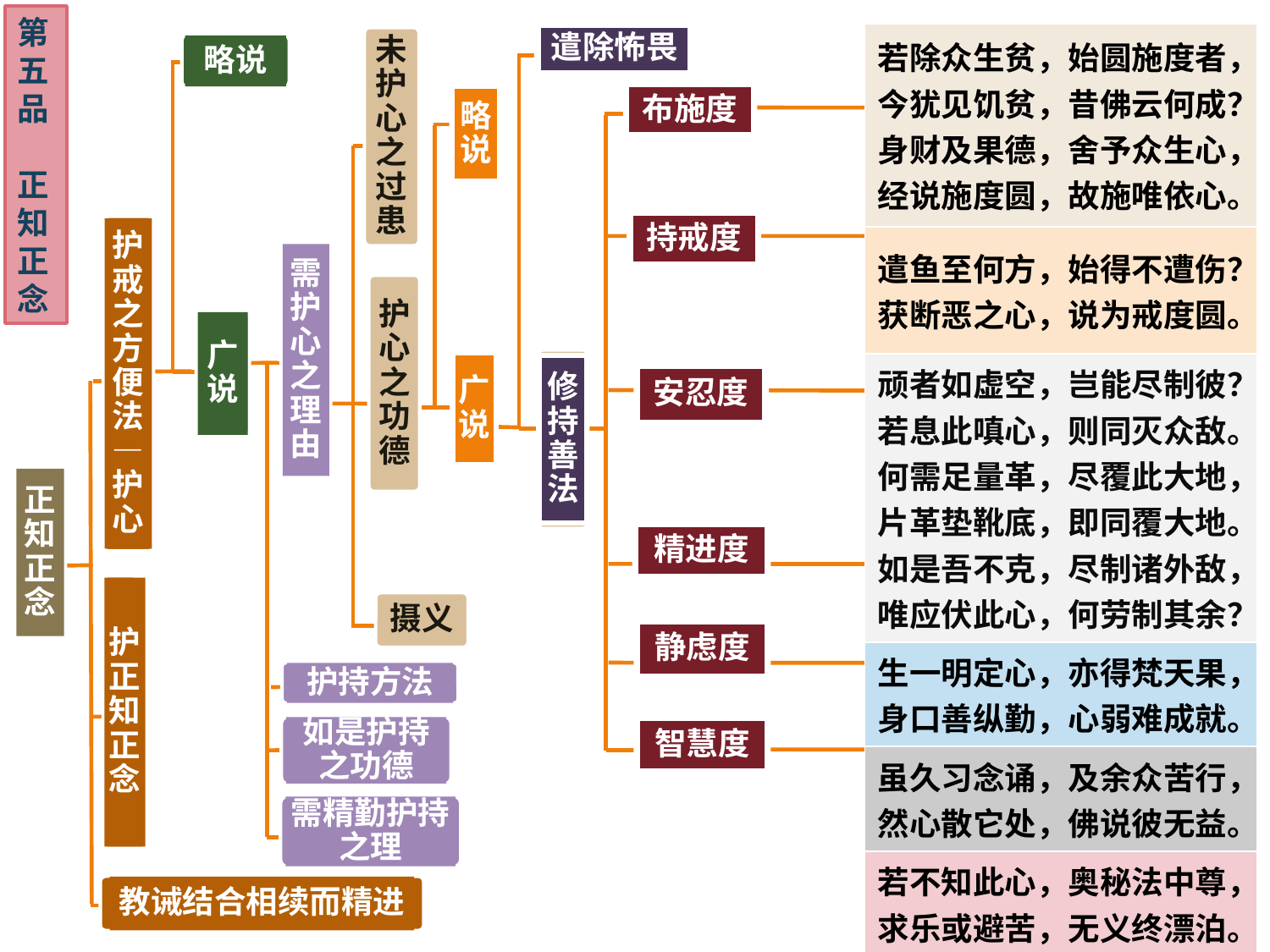

第五品
   正知正念
| 若除众生贫，始圆施度者，今犹见饥贫，昔佛云何成？身财及果德，舍予众生心，经说施度圆，故施唯依心。 |
| --- |
| 遣鱼至何方，始得不遭伤？获断恶之心，说为戒度圆。 |
| 顽者如虚空，岂能尽制彼？若息此嗔心，则同灭众敌。何需足量革，尽覆此大地，片革垫靴底，即同覆大地。如是吾不克，尽制诸外敌，唯应伏此心，何劳制其余？ |
| 生一明定心，亦得梵天果，身口善纵勤，心弱难成就。 |
| 虽久习念诵，及余众苦行，然心散它处，佛说彼无益。 |
| 若不知此心，奥秘法中尊，求乐或避苦，无义终漂泊。 |

遣除怖畏

未护心之过患

略说

略说

布施度

持戒度

护戒之方便法—护心

需护心之理由

护心之功德

广说

广说

修持善法

安忍度

正知正念

精进度

护正知正念

摄义

静虑度

护持方法

如是护持之功德

智慧度

需精勤护持之理

教诫结合相续而精进
2